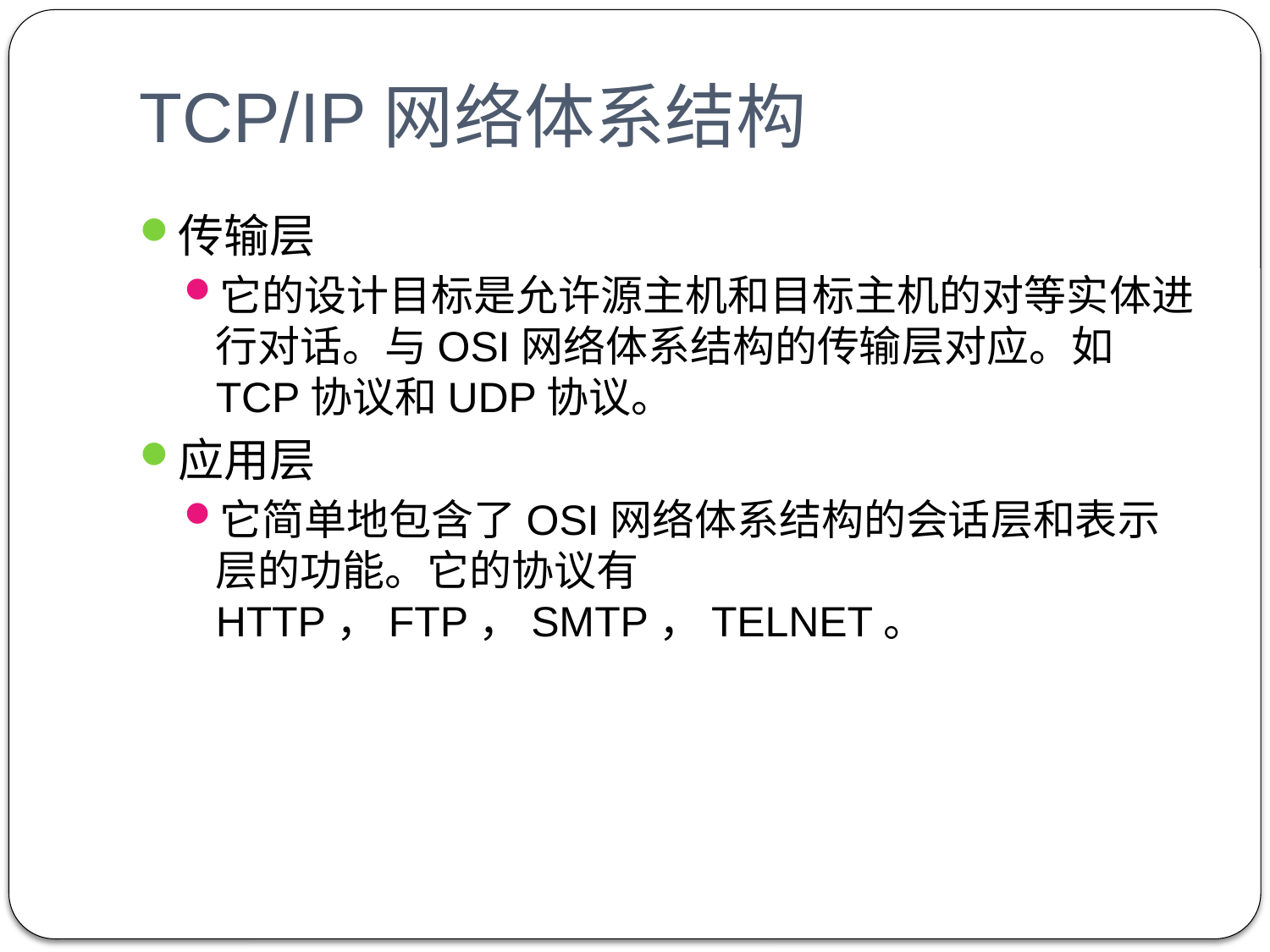

# TCP/IP网络体系结构
传输层
它的设计目标是允许源主机和目标主机的对等实体进行对话。与OSI网络体系结构的传输层对应。如TCP协议和UDP协议。
应用层
它简单地包含了OSI网络体系结构的会话层和表示层的功能。它的协议有HTTP，FTP，SMTP，TELNET。